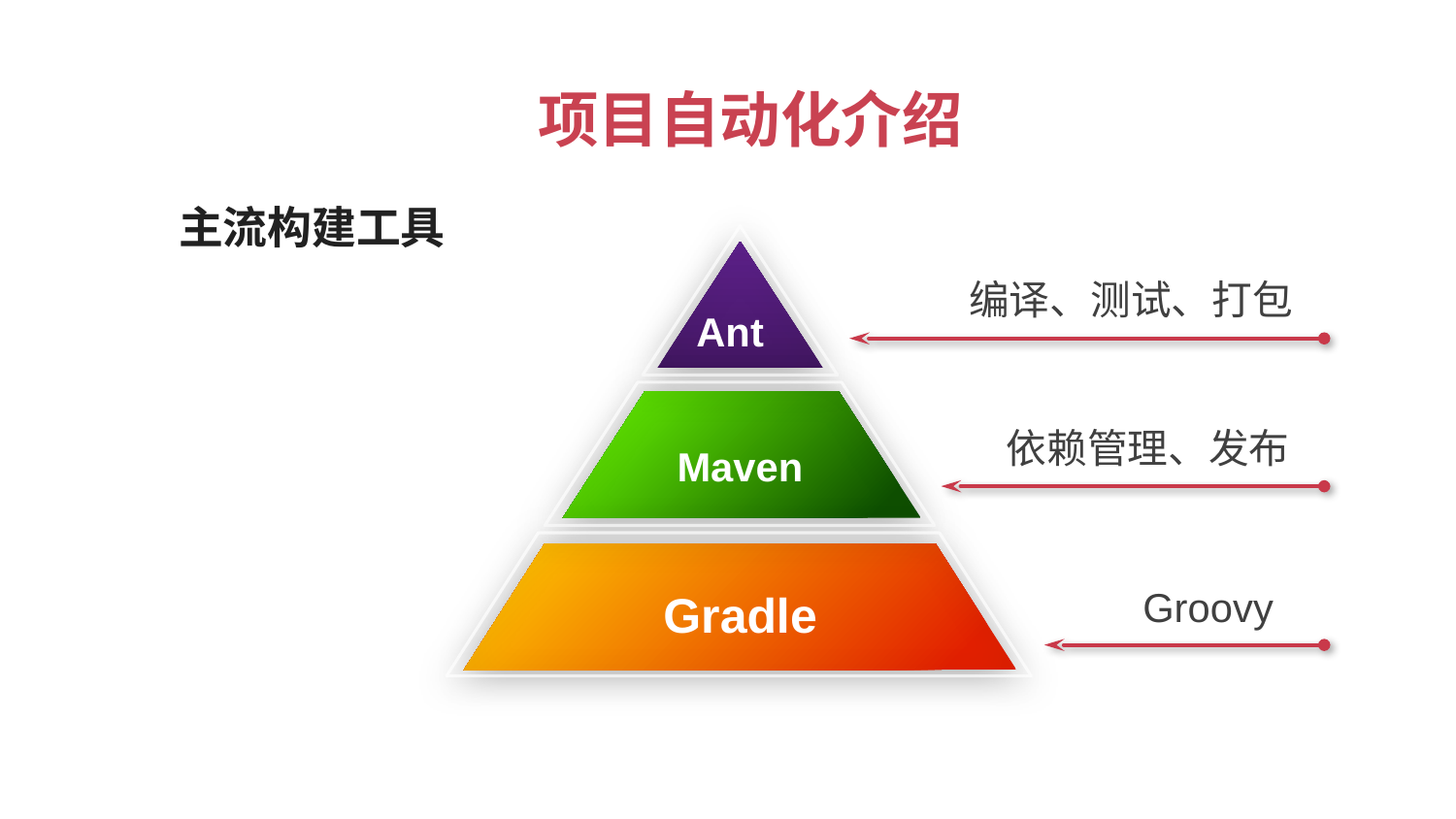

项目自动化介绍
 主流构建工具

     编译、测试、打包
Ant

依赖管理、发布
Maven

   Groovy
Gradle
第一PPT模板网
www.1ppt.com/tubiao